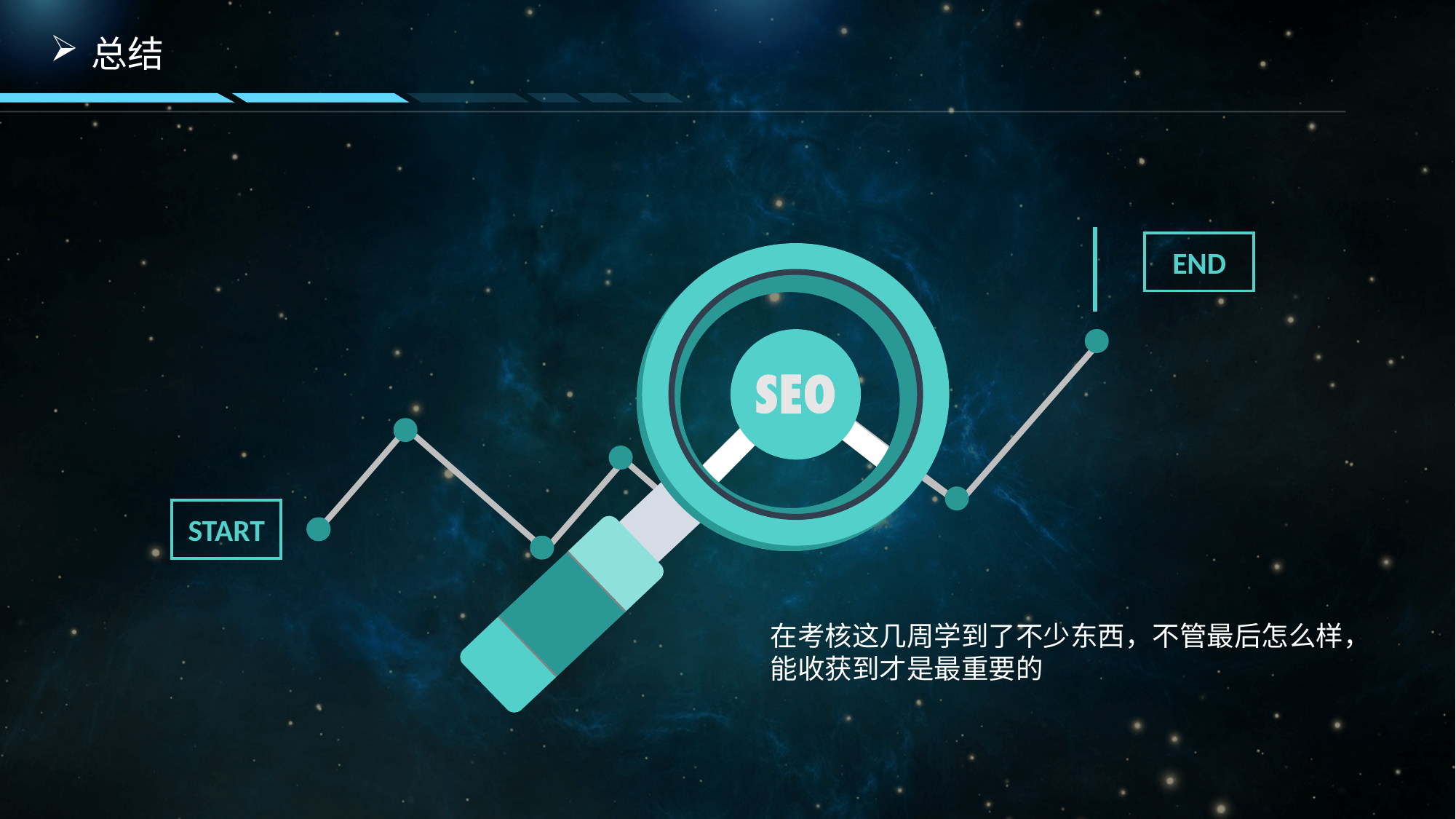

总结

END

START
在考核这几周学到了不少东西，不管最后怎么样，
能收获到才是最重要的